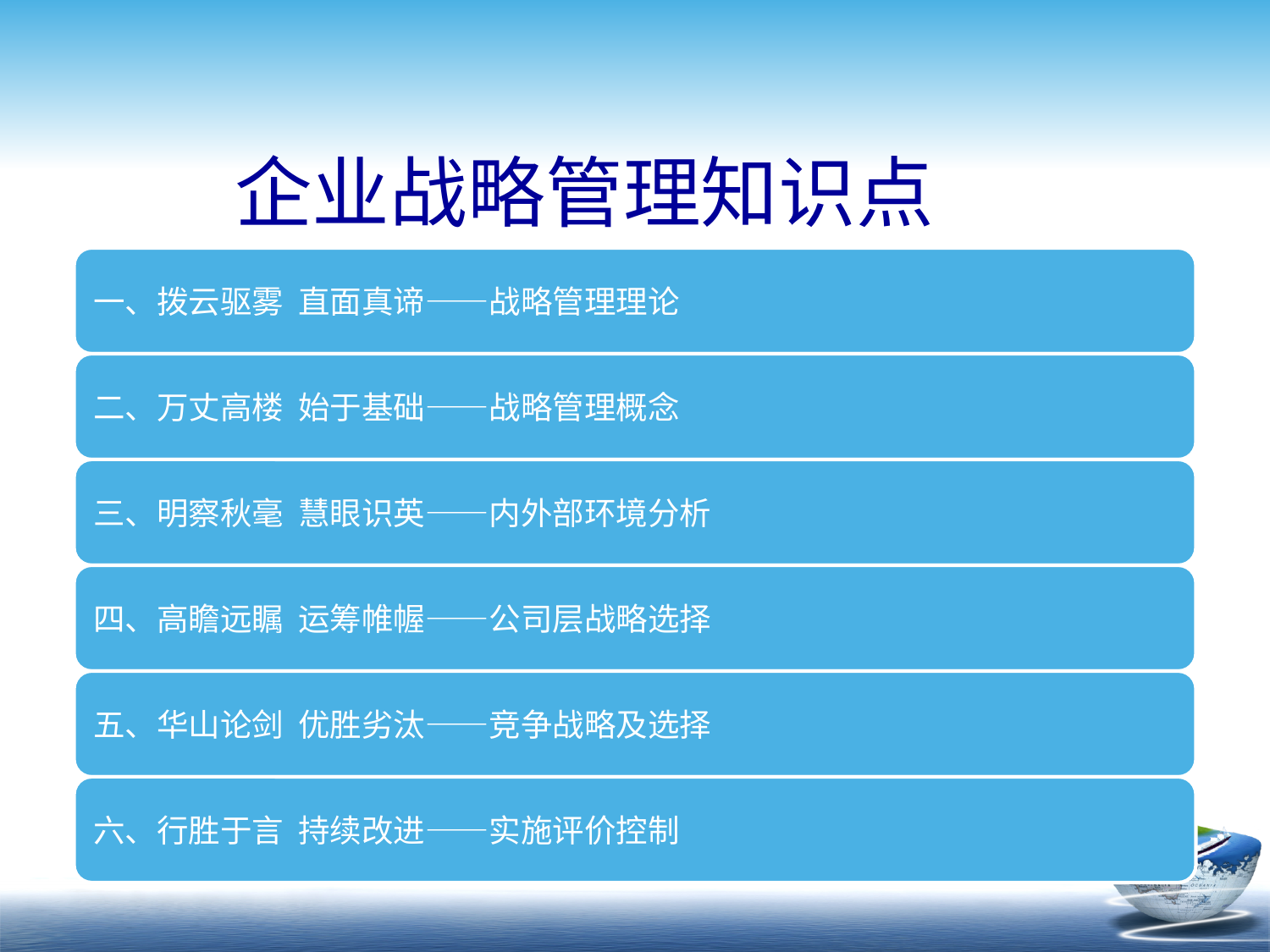

企业战略管理知识点
一、拨云驱雾  直面真谛——战略管理理论
二、万丈高楼  始于基础——战略管理概念
三、明察秋毫  慧眼识英——内外部环境分析
四、高瞻远瞩  运筹帷幄——公司层战略选择
五、华山论剑  优胜劣汰——竞争战略及选择
六、行胜于言  持续改进——实施评价控制